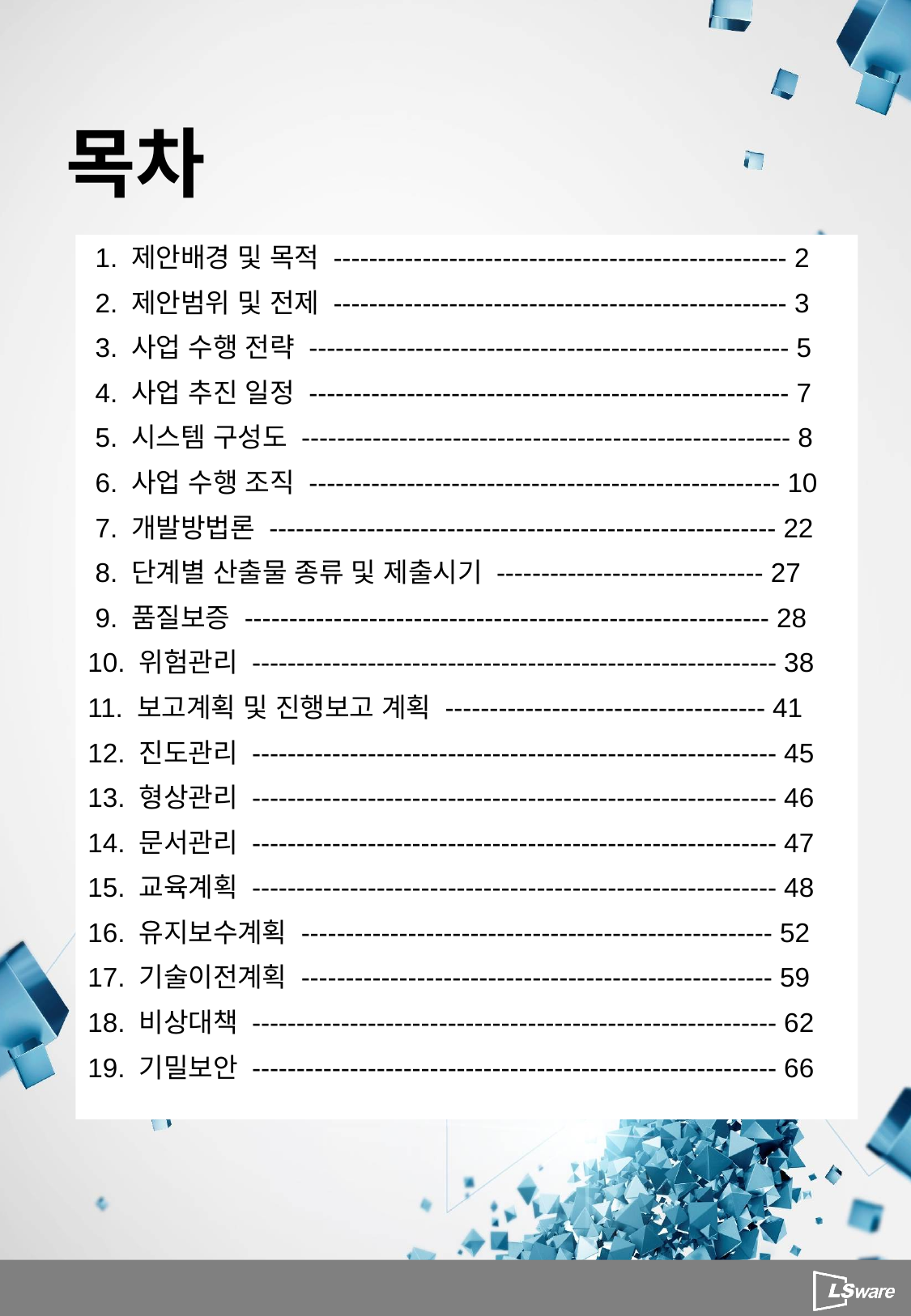

# 목차
 1. 제안배경 및 목적 --------------------------------------------------- 2
 2. 제안범위 및 전제 --------------------------------------------------- 3
 3. 사업 수행 전략 ------------------------------------------------------ 5
 4. 사업 추진 일정 ------------------------------------------------------ 7
 5. 시스템 구성도 ------------------------------------------------------- 8
 6. 사업 수행 조직 ----------------------------------------------------- 10
 7. 개발방법론 --------------------------------------------------------- 22
 8. 단계별 산출물 종류 및 제출시기 ------------------------------ 27
 9. 품질보증 ----------------------------------------------------------- 28
10. 위험관리 ----------------------------------------------------------- 38
11. 보고계획 및 진행보고 계획 ------------------------------------ 41
12. 진도관리 ----------------------------------------------------------- 45
13. 형상관리 ----------------------------------------------------------- 46
14. 문서관리 ----------------------------------------------------------- 47
15. 교육계획 ----------------------------------------------------------- 48
16. 유지보수계획 ----------------------------------------------------- 52
17. 기술이전계획 ----------------------------------------------------- 59
18. 비상대책 ----------------------------------------------------------- 62
19. 기밀보안 ----------------------------------------------------------- 66